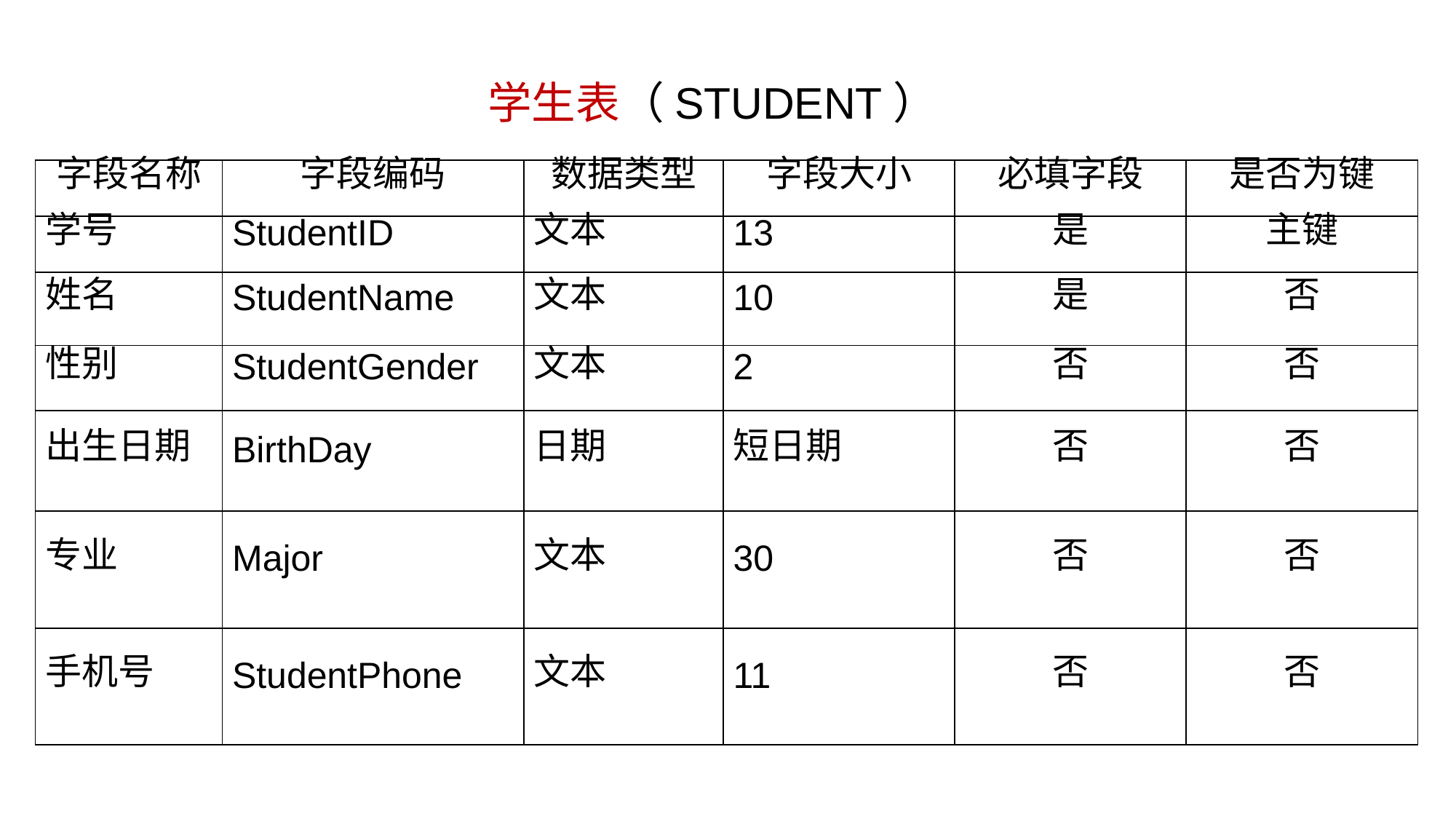

学生表（STUDENT）
| 字段名称 | 字段编码 | 数据类型 | 字段大小 | 必填字段 | 是否为键 |
| --- | --- | --- | --- | --- | --- |
| 学号 | StudentID | 文本 | 13 | 是 | 主键 |
| 姓名 | StudentName | 文本 | 10 | 是 | 否 |
| 性别 | StudentGender | 文本 | 2 | 否 | 否 |
| 出生日期 | BirthDay | 日期 | 短日期 | 否 | 否 |
| 专业 | Major | 文本 | 30 | 否 | 否 |
| 手机号 | StudentPhone | 文本 | 11 | 否 | 否 |